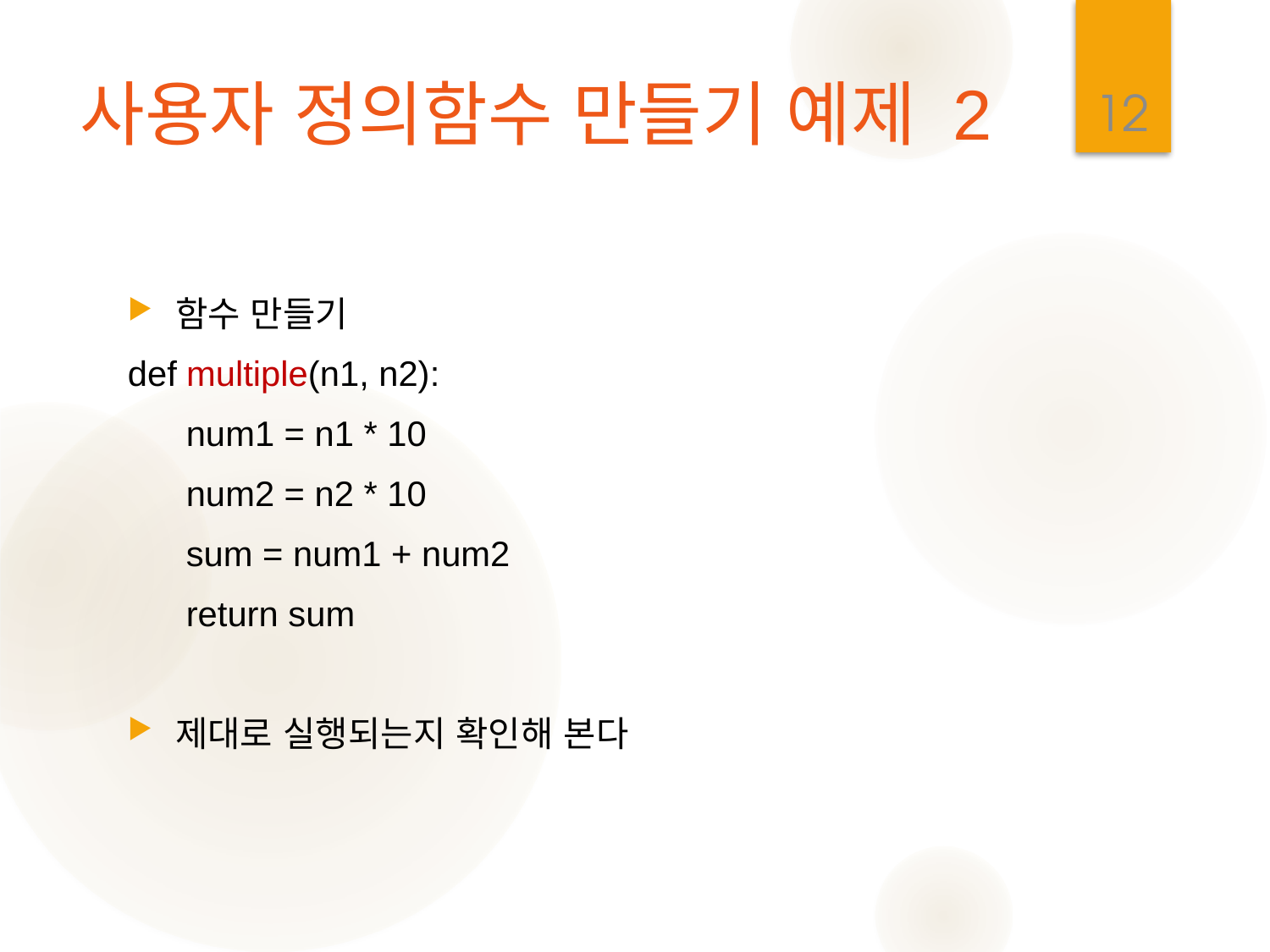

12
# 사용자 정의함수 만들기 예제 2
함수 만들기
def multiple(n1, n2):
      num1 = n1 * 10
      num2 = n2 * 10
      sum = num1 + num2
      return sum

제대로 실행되는지 확인해 본다